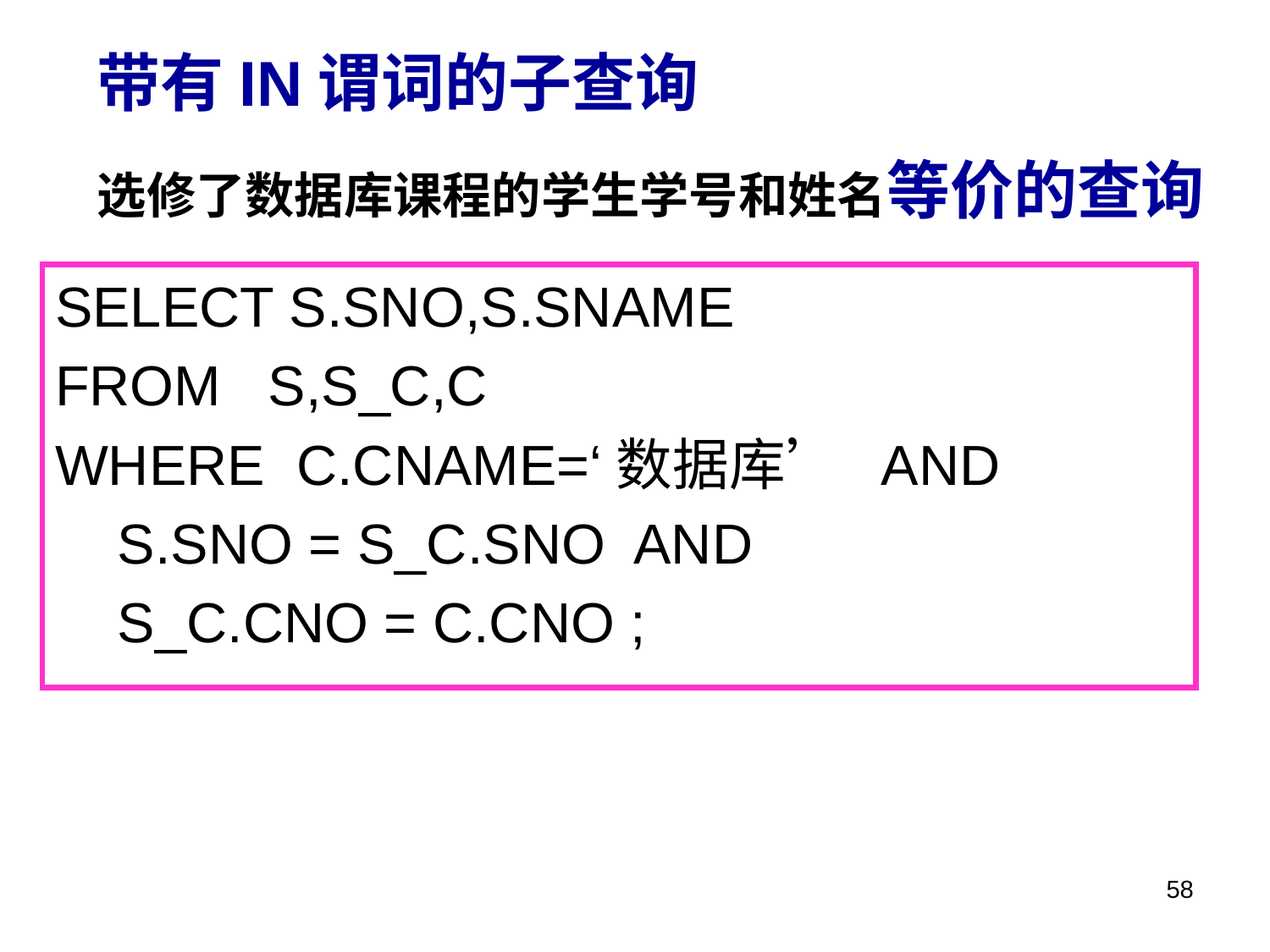

带有IN谓词的子查询
选修了数据库课程的学生学号和姓名等价的查询
SELECT S.SNO,S.SNAME
FROM   S,S_C,C
WHERE  C.CNAME=‘数据库’  AND
    S.SNO = S_C.SNO  AND
    S_C.CNO = C.CNO ;
58